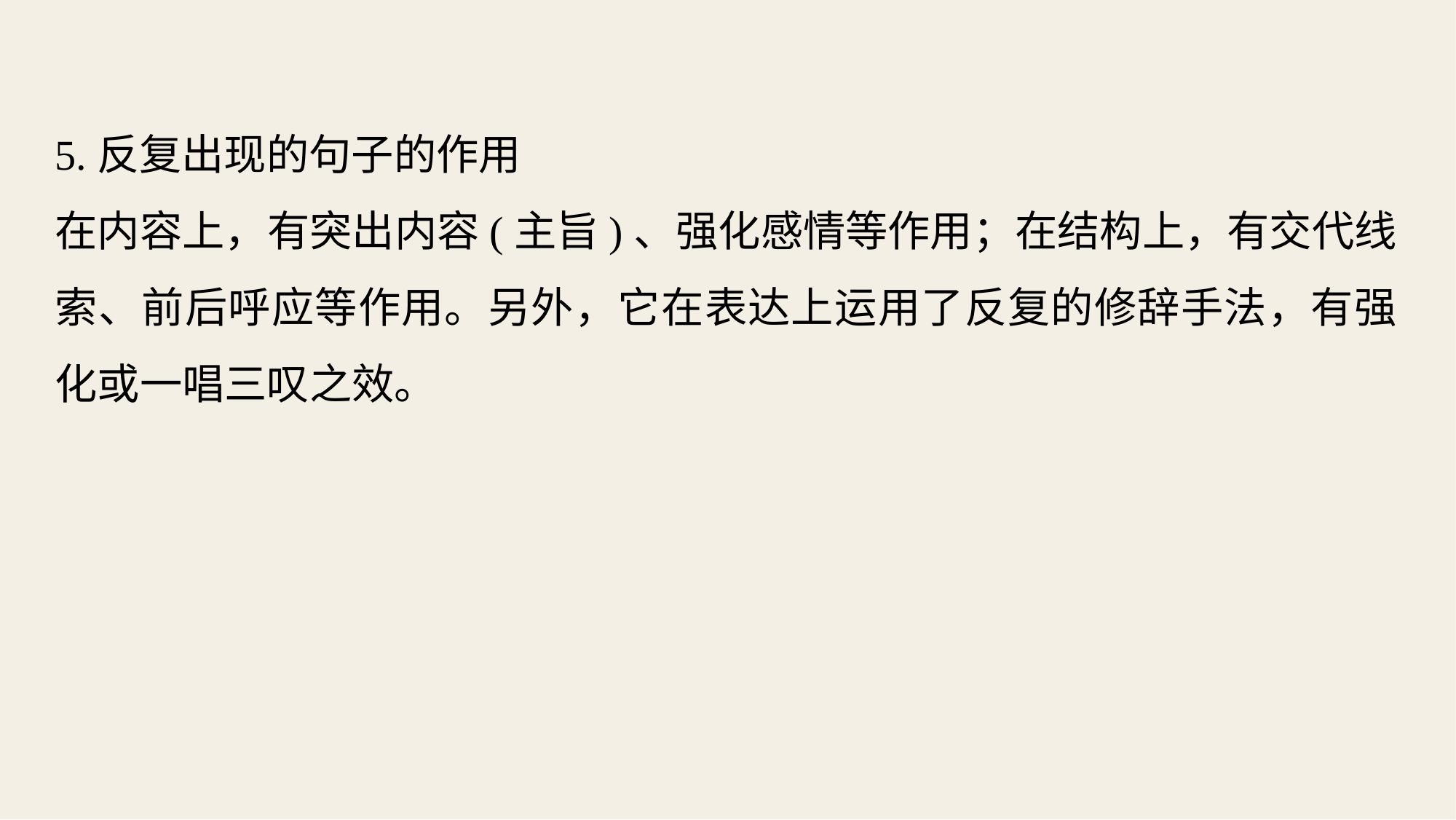

5.反复出现的句子的作用
在内容上，有突出内容(主旨)、强化感情等作用；在结构上，有交代线索、前后呼应等作用。另外，它在表达上运用了反复的修辞手法，有强化或一唱三叹之效。